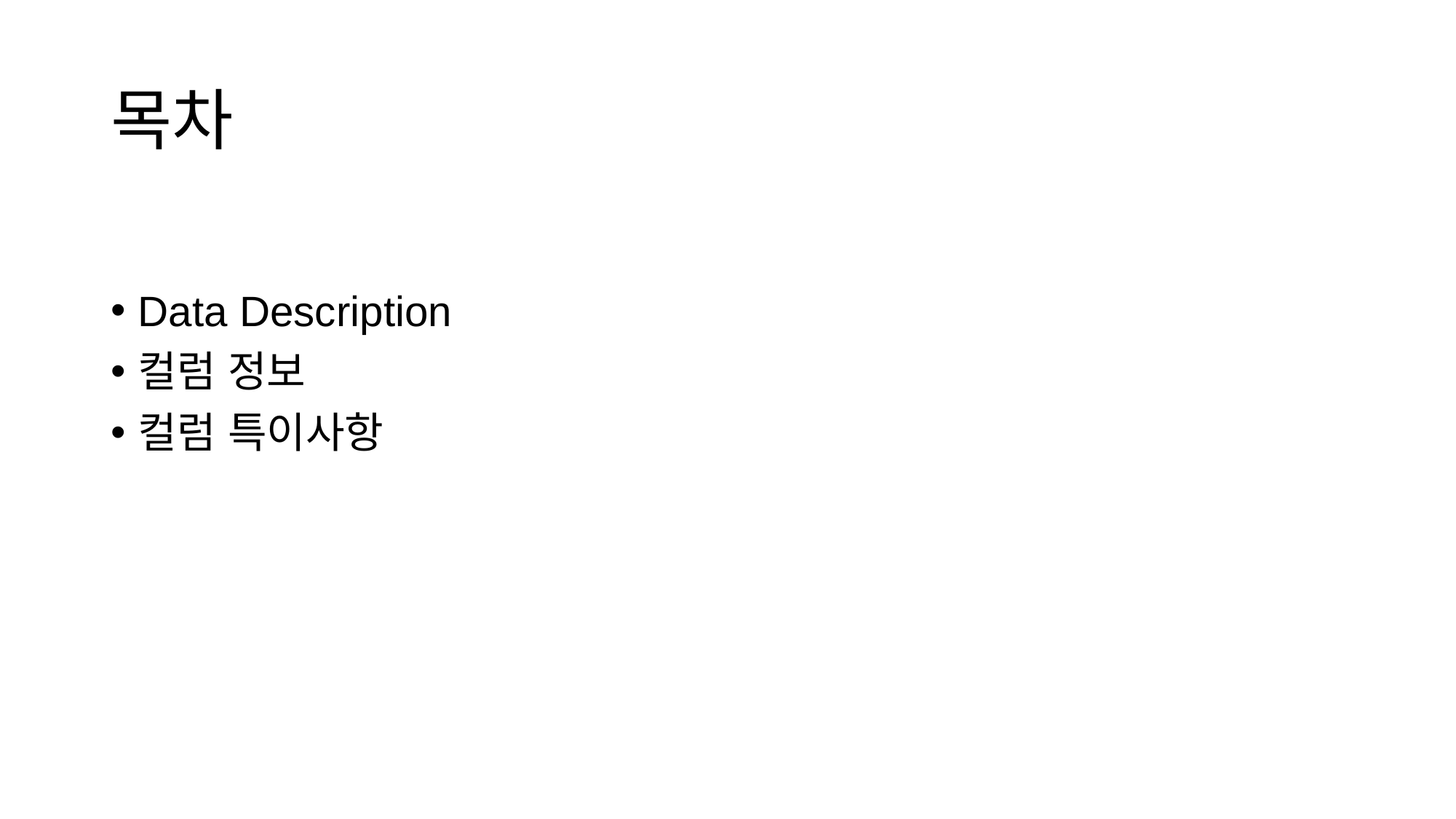

# 목차

Data Description
컬럼 정보
컬럼 특이사항